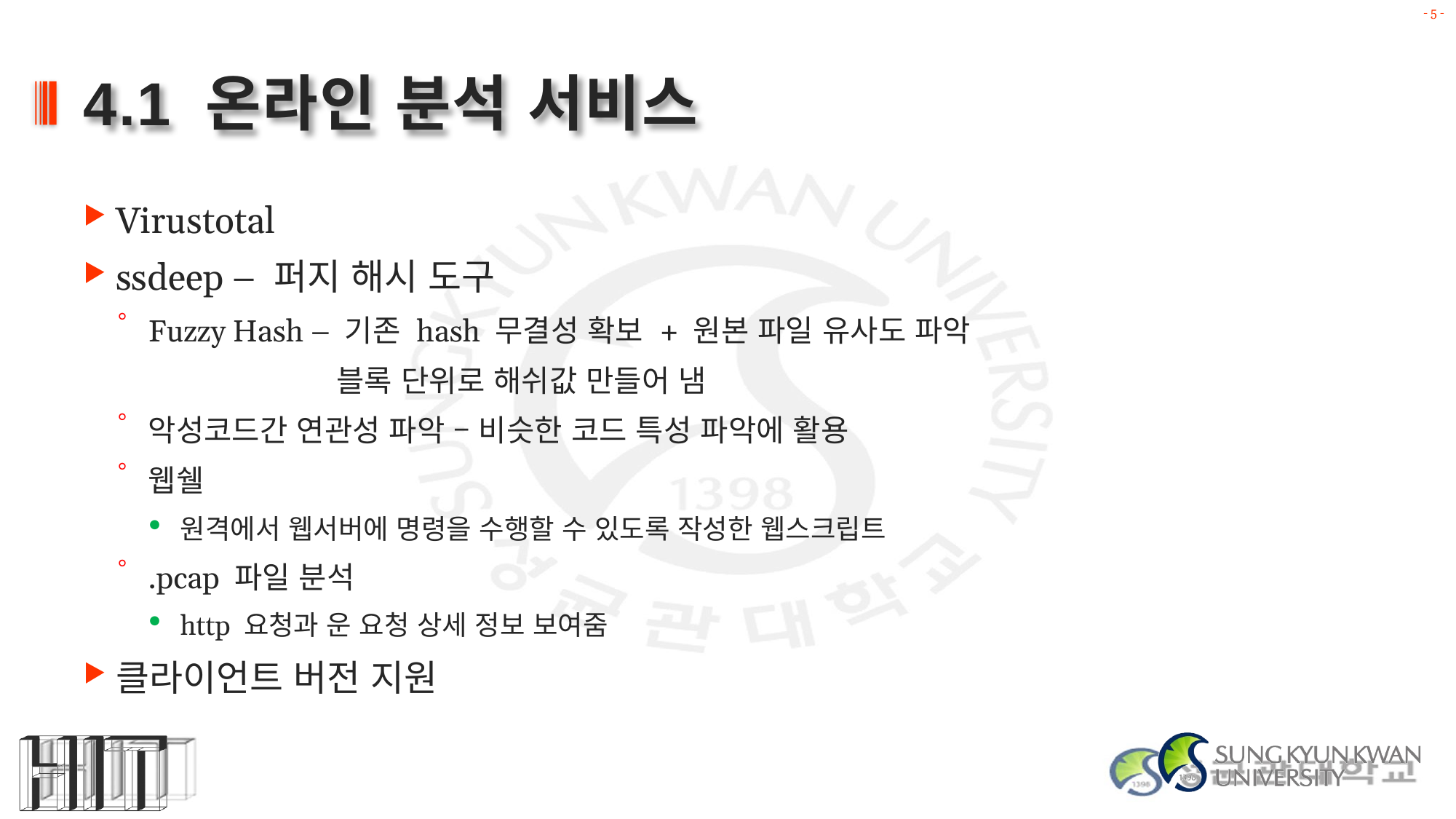

# 4.1 온라인 분석 서비스
Virustotal
ssdeep – 퍼지 해시 도구
Fuzzy Hash – 기존 hash 무결성 확보 + 원본 파일 유사도 파악
		블록 단위로 해쉬값 만들어 냄
악성코드간 연관성 파악 – 비슷한 코드 특성 파악에 활용
웹쉘
원격에서 웹서버에 명령을 수행할 수 있도록 작성한 웹스크립트
.pcap 파일 분석
http 요청과 운 요청 상세 정보 보여줌
클라이언트 버전 지원